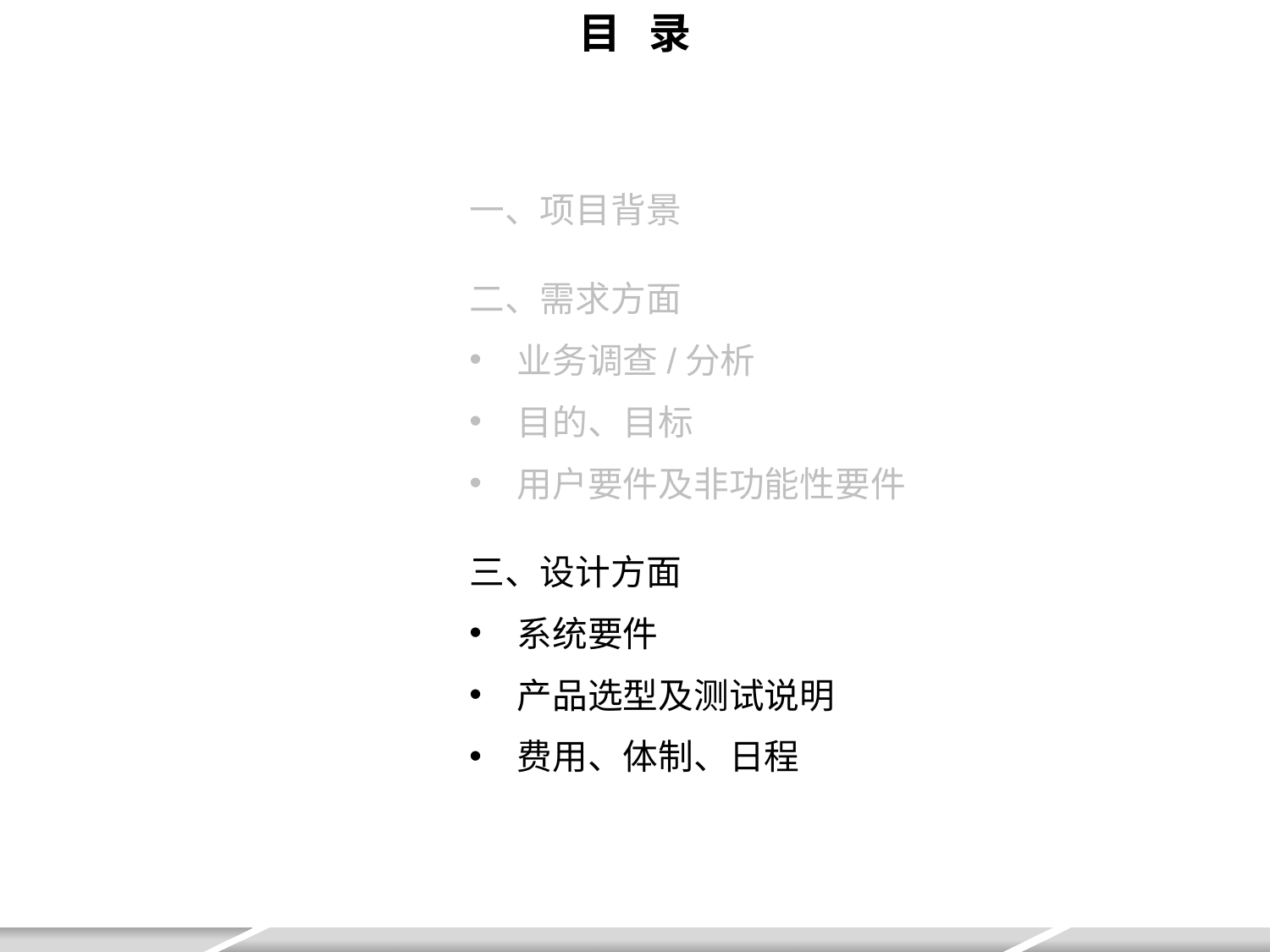

目   录
一、项目背景
二、需求方面
业务调查/分析
目的、目标
用户要件及非功能性要件
三、设计方面
系统要件
产品选型及测试说明
费用、体制、日程